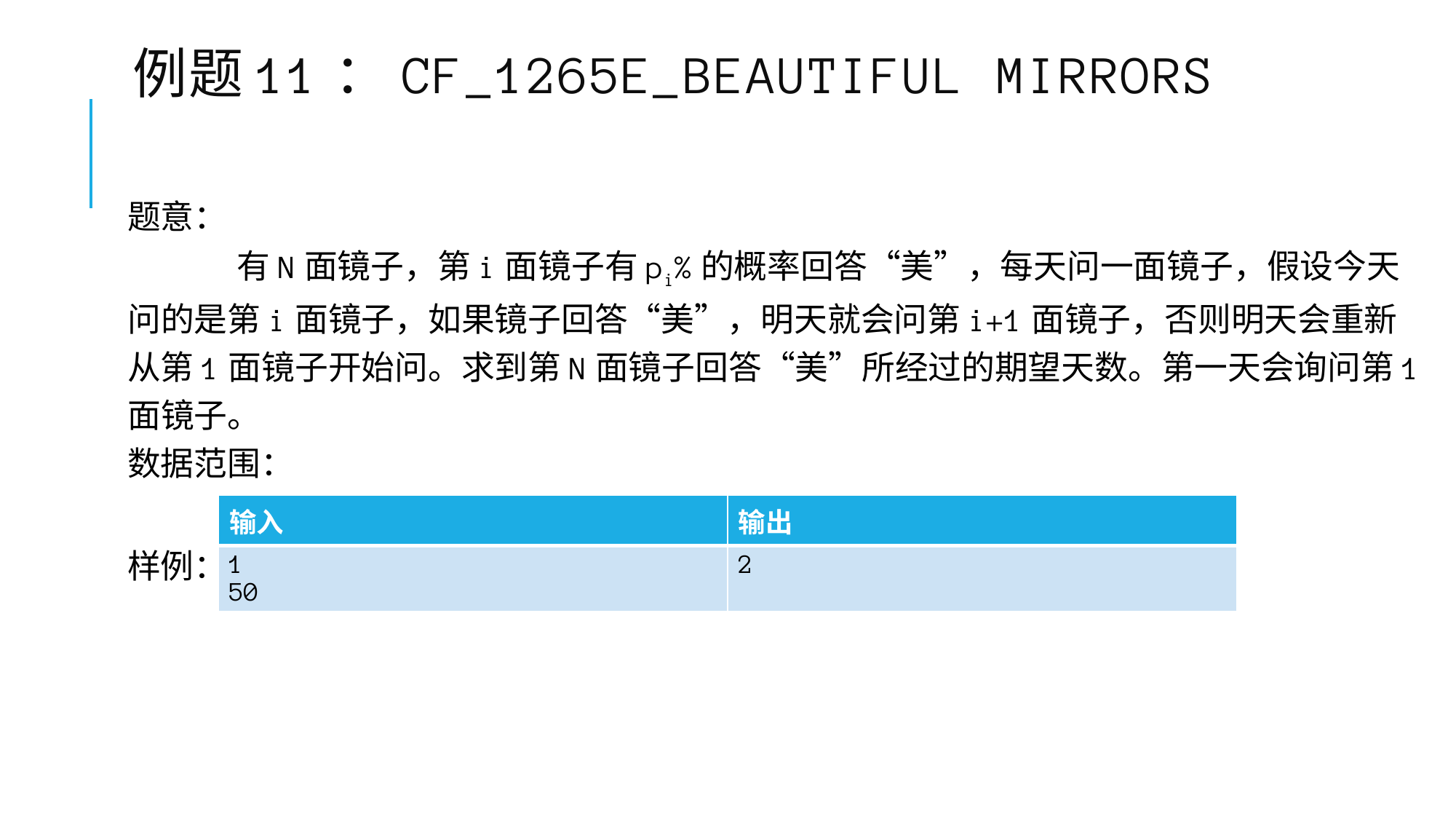

# 例题11：cf_1265E_Beautiful Mirrors
题意：
	有N面镜子，第i面镜子有pi%的概率回答“美”，每天问一面镜子，假设今天问的是第i面镜子，如果镜子回答“美”，明天就会问第i+1面镜子，否则明天会重新从第1面镜子开始问。求到第N面镜子回答“美”所经过的期望天数。第一天会询问第1面镜子。
数据范围：
	1<=N<=2e5。1<=pi<=100。
样例：
| 输入 | 输出 |
| --- | --- |
| 1 50 | 2 |